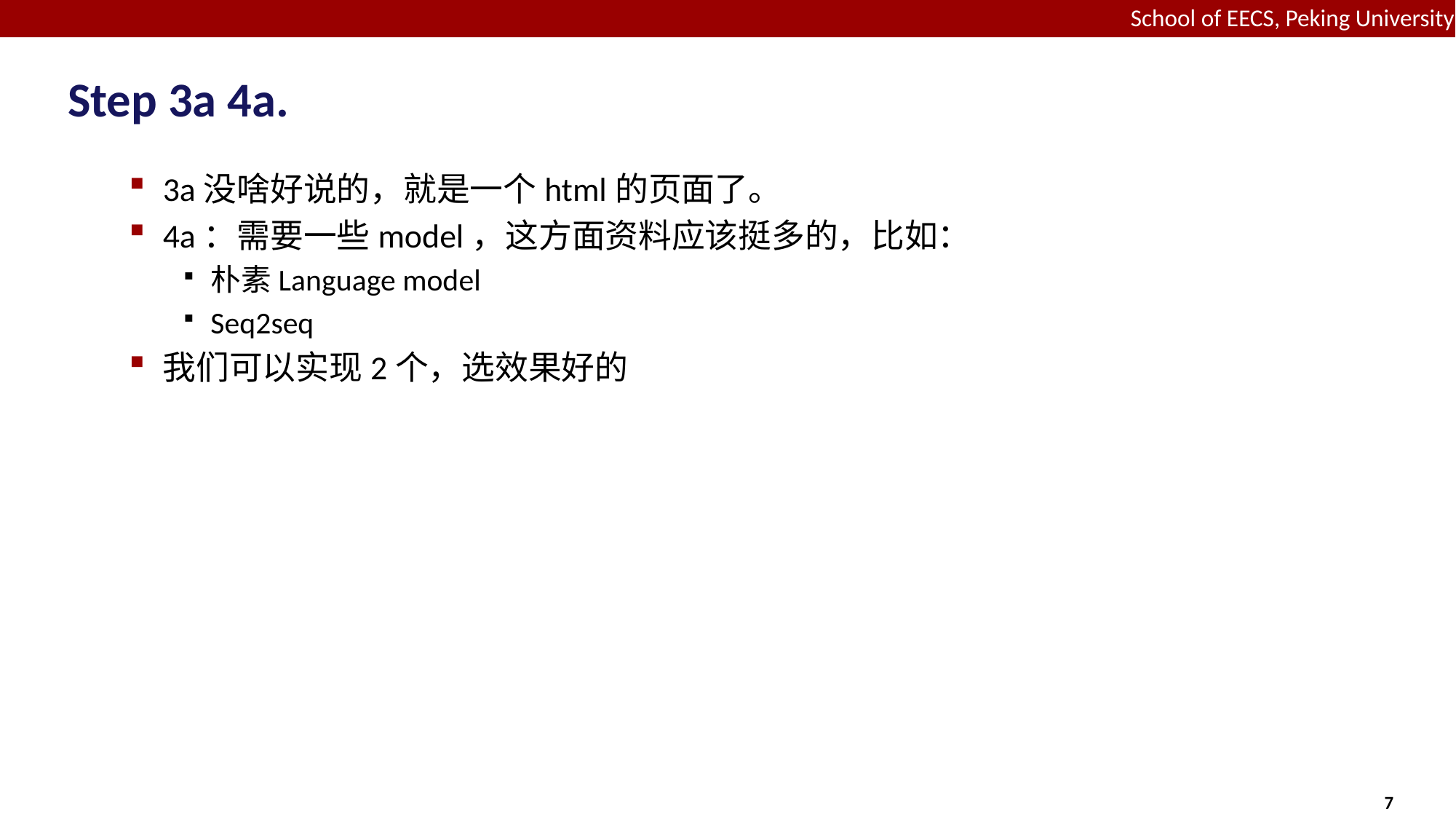

# Step 3a 4a.
3a没啥好说的，就是一个html的页面了。
4a：需要一些model，这方面资料应该挺多的，比如：
朴素Language model
Seq2seq
我们可以实现2个，选效果好的